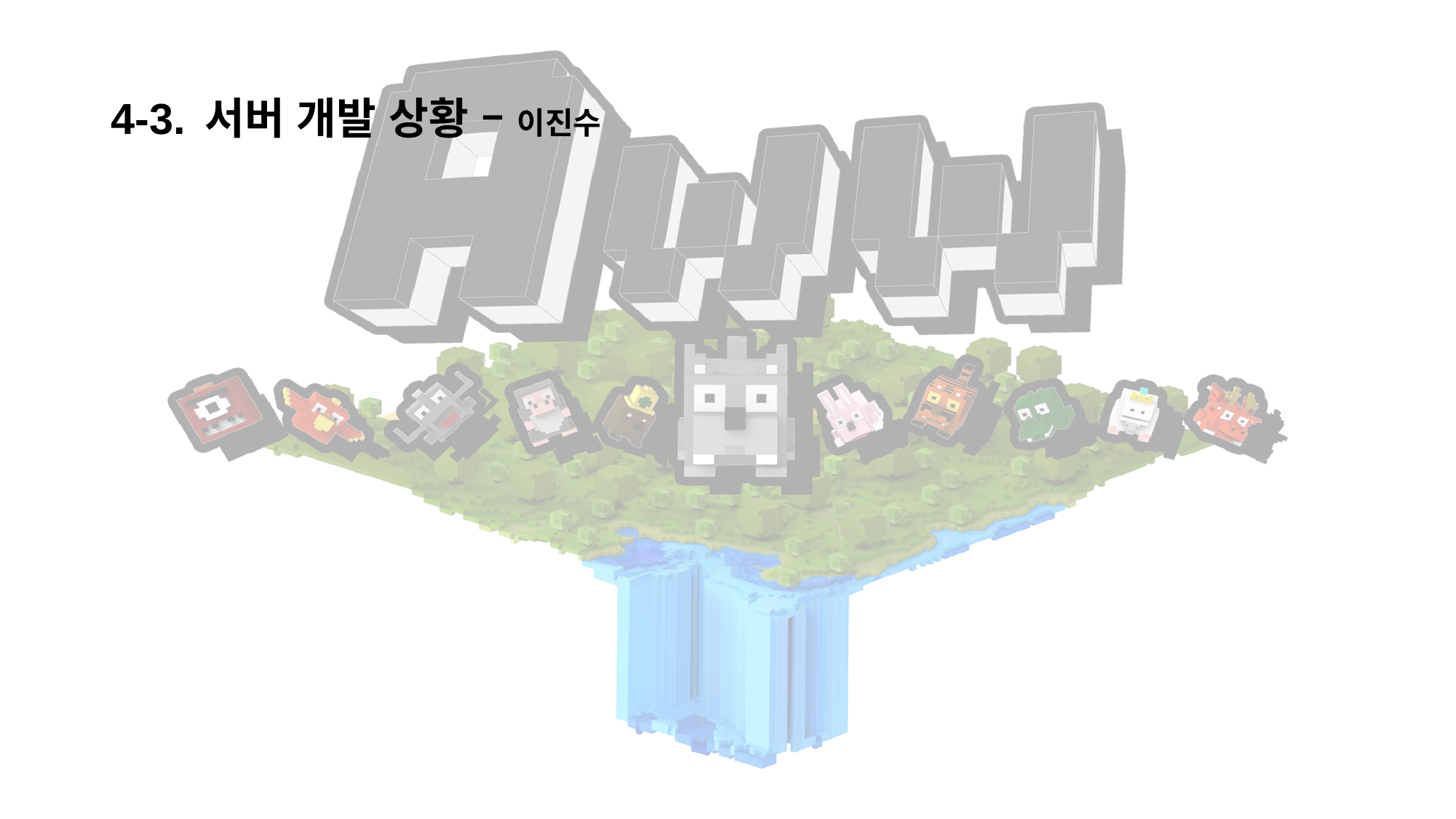

# 4-3. 서버 개발 상황 – 이진수